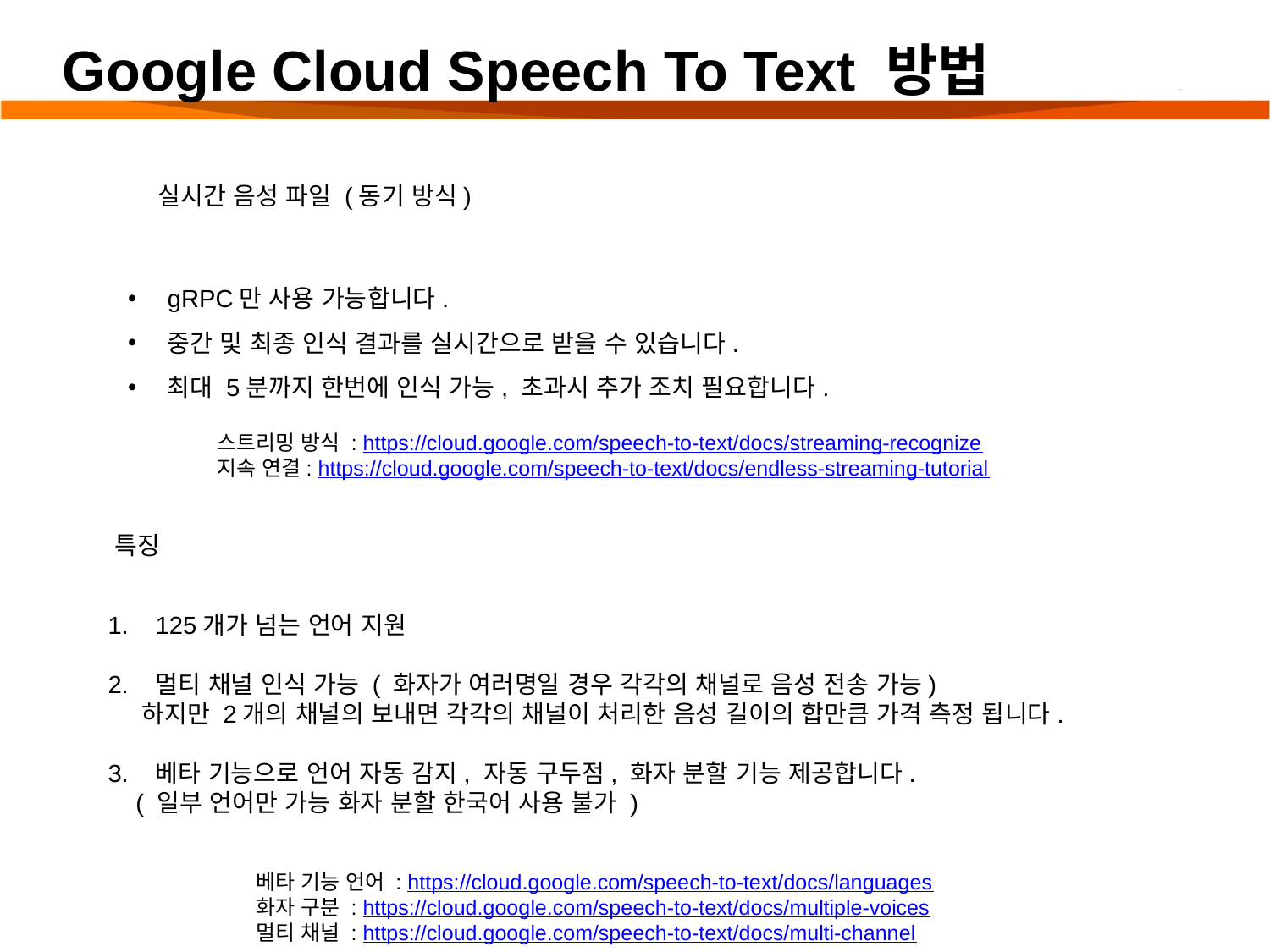

# Google Cloud Speech To Text 방법
실시간 음성 파일 (동기 방식)
gRPC만 사용 가능합니다.
중간 및 최종 인식 결과를 실시간으로 받을 수 있습니다.
최대 5분까지 한번에 인식 가능, 초과시 추가 조치 필요합니다.
스트리밍 방식 : https://cloud.google.com/speech-to-text/docs/streaming-recognize
지속 연결: https://cloud.google.com/speech-to-text/docs/endless-streaming-tutorial
특징
125개가 넘는 언어 지원

멀티 채널 인식 가능 ( 화자가 여러명일 경우 각각의 채널로 음성 전송 가능)
    하지만 2개의 채널의 보내면 각각의 채널이 처리한 음성 길이의 합만큼 가격 측정 됩니다.

베타 기능으로 언어 자동 감지, 자동 구두점, 화자 분할 기능 제공합니다.
    ( 일부 언어만 가능 화자 분할 한국어 사용 불가 )

베타 기능 언어 : https://cloud.google.com/speech-to-text/docs/languages
화자 구분 : https://cloud.google.com/speech-to-text/docs/multiple-voices
멀티 채널 : https://cloud.google.com/speech-to-text/docs/multi-channel